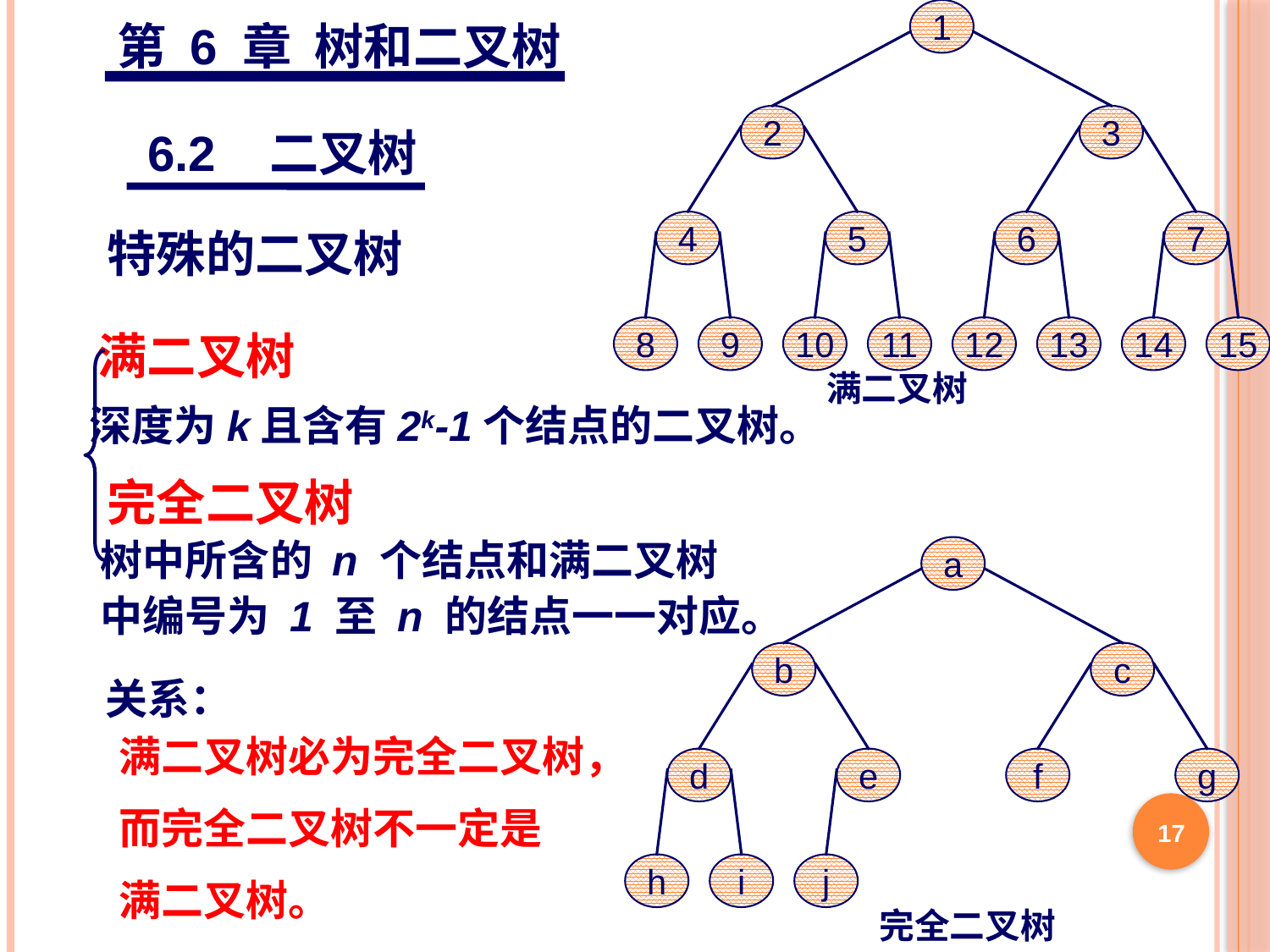

1

2
3

4
5
6
7

8
9
10
11
12
13
14
15
满二叉树
第 6 章  树和二叉树

6.2   二叉树

特殊的二叉树
满二叉树

深度为k且含有2k-1个结点的二叉树。
完全二叉树
树中所含的 n 个结点和满二叉树
中编号为 1 至 n 的结点一一对应。
a

b
c

d
e
f
g

h
i
j
完全二叉树
关系：
满二叉树必为完全二叉树，
而完全二叉树不一定是
满二叉树。
17